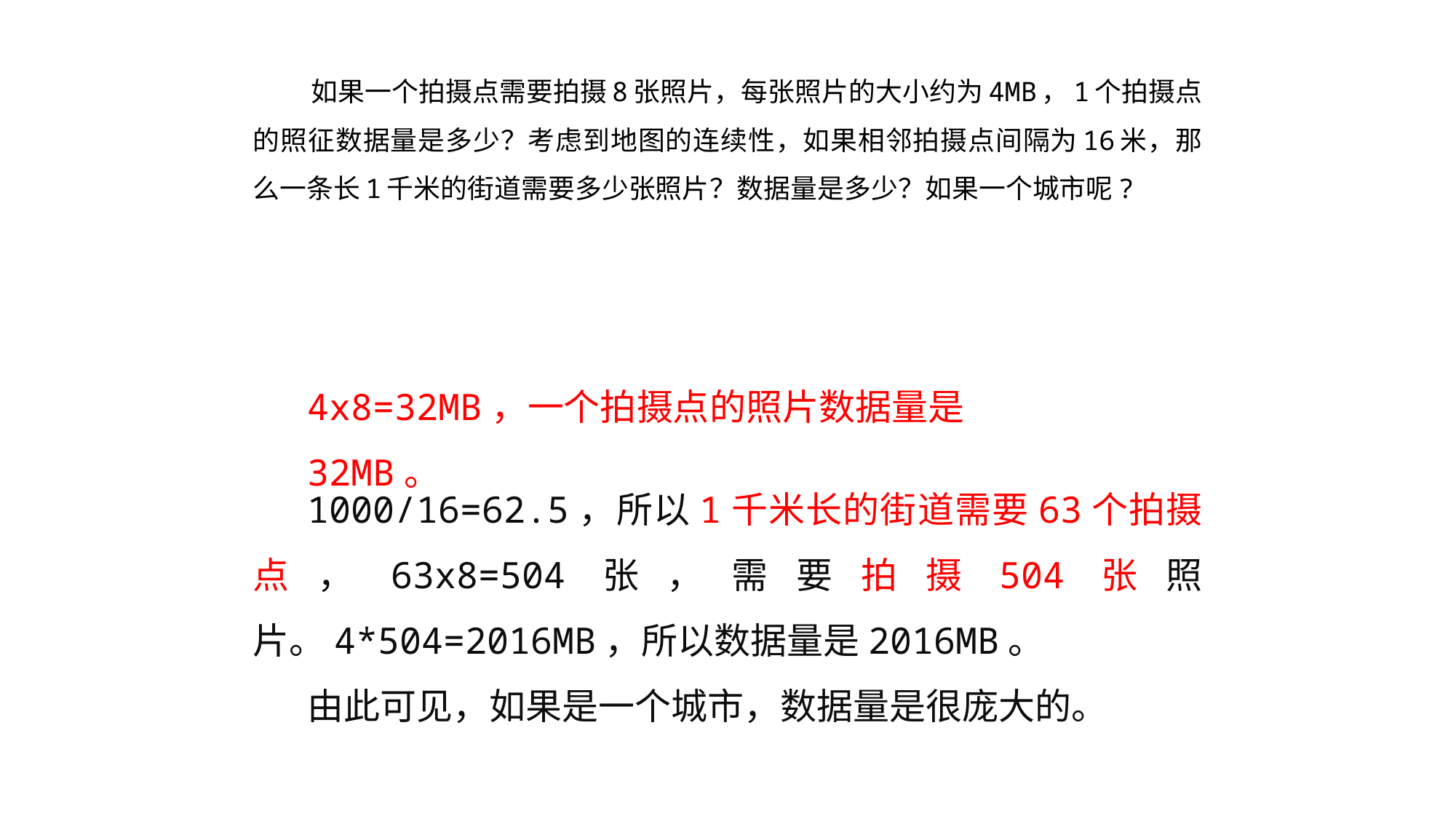

如果一个拍摄点需要拍摄8张照片，每张照片的大小约为4MB，1个拍摄点的照征数据量是多少？考虑到地图的连续性，如果相邻拍摄点间隔为16米，那么一条长1千米的街道需要多少张照片？数据量是多少？如果一个城市呢?

4x8=32MB，一个拍摄点的照片数据量是32MB。
1000/16=62.5，所以1千米长的街道需要63个拍摄点，63x8=504张，需要拍摄504张照片。4*504=2016MB，所以数据量是2016MB。
由此可见，如果是一个城市，数据量是很庞大的。